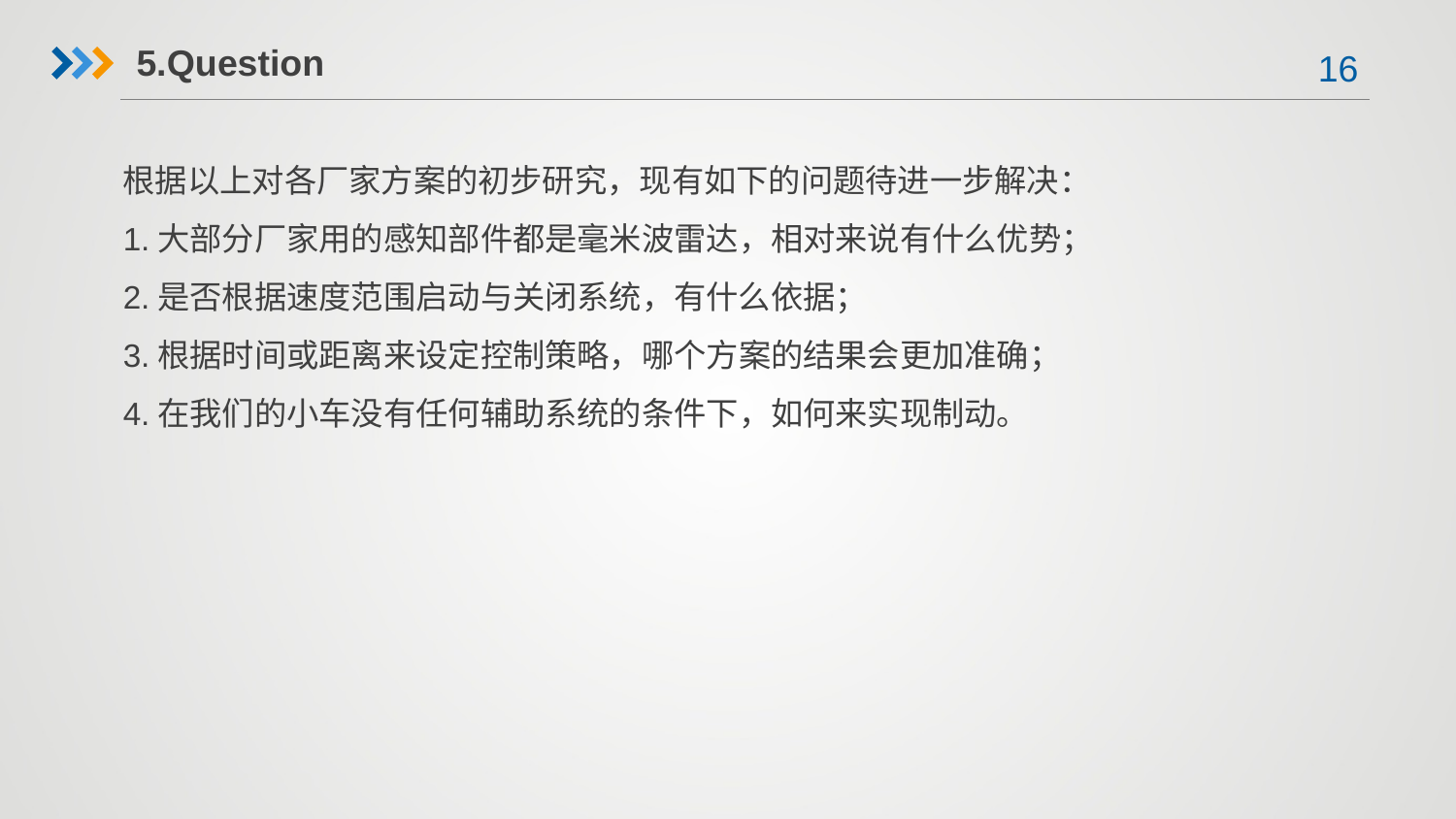

5.Question
根据以上对各厂家方案的初步研究，现有如下的问题待进一步解决：
1.大部分厂家用的感知部件都是毫米波雷达，相对来说有什么优势；
2.是否根据速度范围启动与关闭系统，有什么依据；
3.根据时间或距离来设定控制策略，哪个方案的结果会更加准确；
4.在我们的小车没有任何辅助系统的条件下，如何来实现制动。